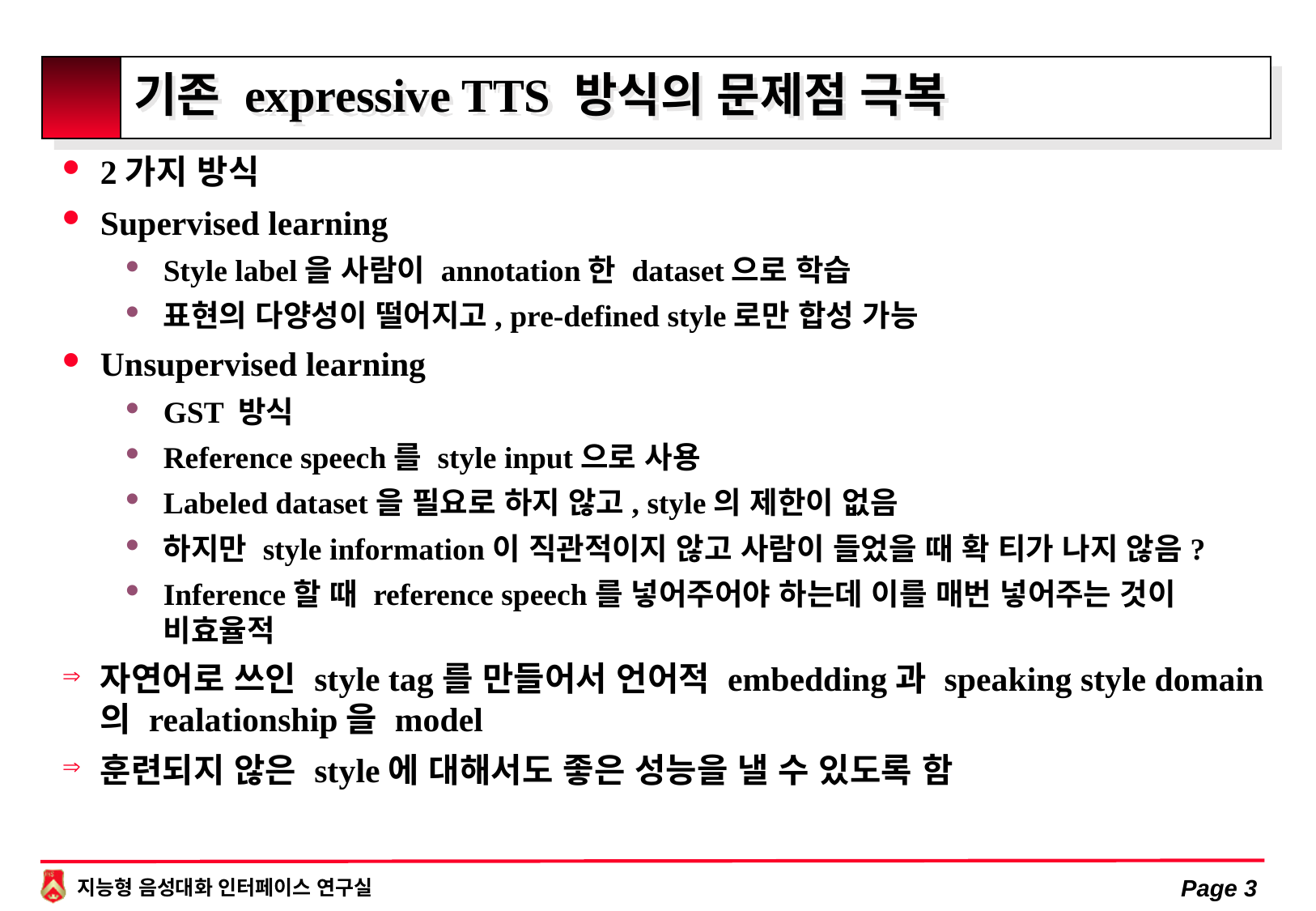

# 기존 expressive TTS 방식의 문제점 극복
2가지 방식
Supervised learning
Style label을 사람이 annotation한 dataset으로 학습
표현의 다양성이 떨어지고, pre-defined style로만 합성 가능
Unsupervised learning
GST 방식
Reference speech를 style input으로 사용
Labeled dataset을 필요로 하지 않고, style의 제한이 없음
하지만 style information이 직관적이지 않고 사람이 들었을 때 확 티가 나지 않음?
Inference할 때 reference speech를 넣어주어야 하는데 이를 매번 넣어주는 것이 비효율적
자연어로 쓰인 style tag를 만들어서 언어적 embedding과 speaking style domain의 realationship을 model
훈련되지 않은 style에 대해서도 좋은 성능을 낼 수 있도록 함
Page 3